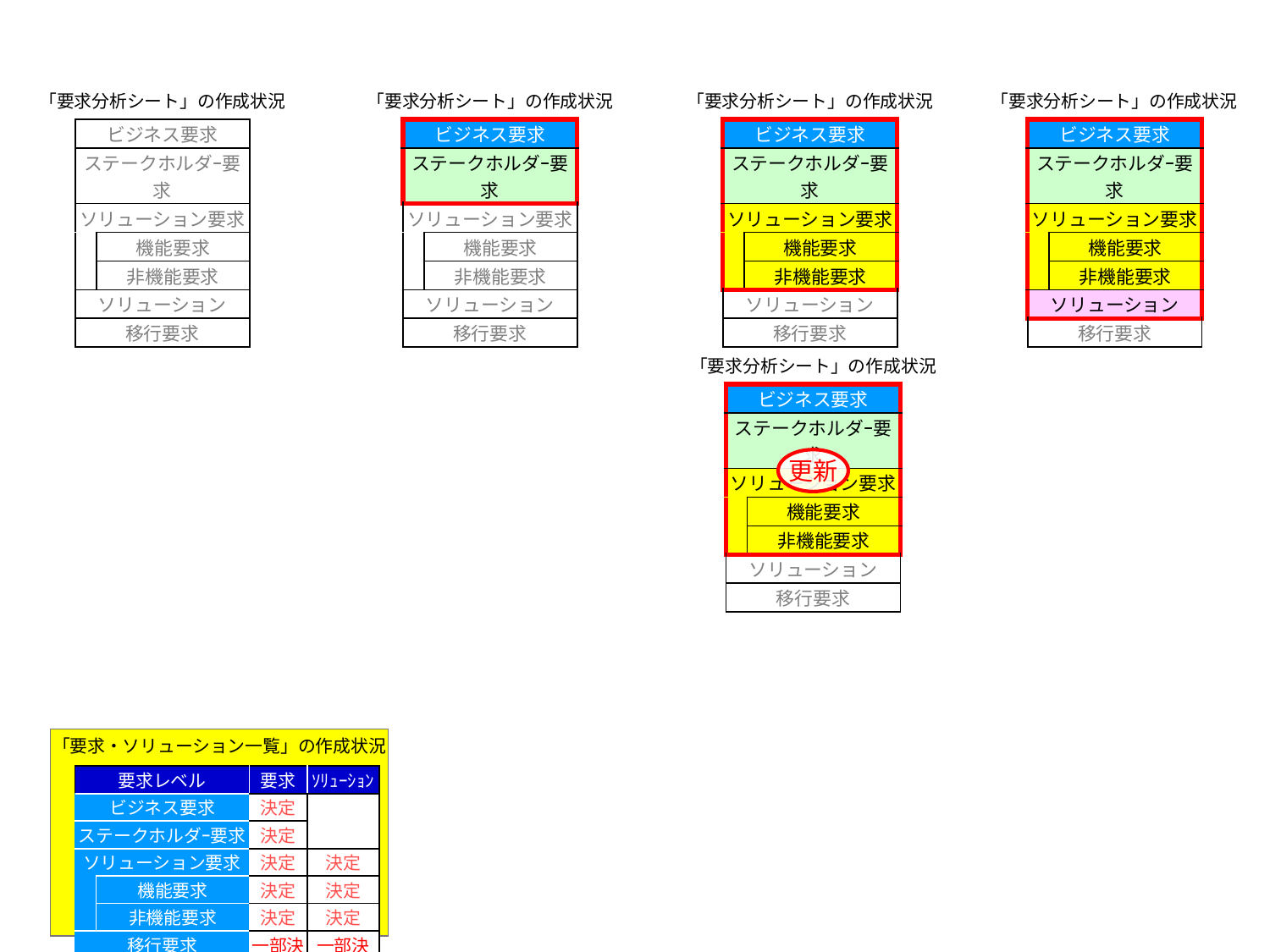

#
「要求分析シート」の作成状況
「要求分析シート」の作成状況
「要求分析シート」の作成状況
「要求分析シート」の作成状況
| ビジネス要求 |  |
| --- | --- |
| ステークホルダｰ要求 |  |
| ソリューション要求 |  |
|  | 機能要求 |
|  | 非機能要求 |
| ソリューション |  |
| 移行要求 |  |
| ビジネス要求 |  |
| --- | --- |
| ステークホルダｰ要求 |  |
| ソリューション要求 |  |
|  | 機能要求 |
|  | 非機能要求 |
| ソリューション |  |
| 移行要求 |  |
| ビジネス要求 |  |
| --- | --- |
| ステークホルダｰ要求 |  |
| ソリューション要求 |  |
|  | 機能要求 |
|  | 非機能要求 |
| ソリューション |  |
| 移行要求 |  |
| ビジネス要求 |  |
| --- | --- |
| ステークホルダｰ要求 |  |
| ソリューション要求 |  |
|  | 機能要求 |
|  | 非機能要求 |
| ソリューション |  |
| 移行要求 |  |
「要求分析シート」の作成状況
| ビジネス要求 |  |
| --- | --- |
| ステークホルダｰ要求 |  |
| ソリューション要求 |  |
|  | 機能要求 |
|  | 非機能要求 |
| ソリューション |  |
| 移行要求 |  |
更新
「要求・ソリューション一覧」の作成状況
| 要求レベル |  | 要求 | ｿﾘｭｰｼｮﾝ |
| --- | --- | --- | --- |
| ビジネス要求 |  | 決定 |  |
| ステークホルダｰ要求 |  | 決定 |  |
| ソリューション要求 |  | 決定 | 決定 |
|  | 機能要求 | 決定 | 決定 |
|  | 非機能要求 | 決定 | 決定 |
| 移行要求 |  | 一部決 | 一部決 |